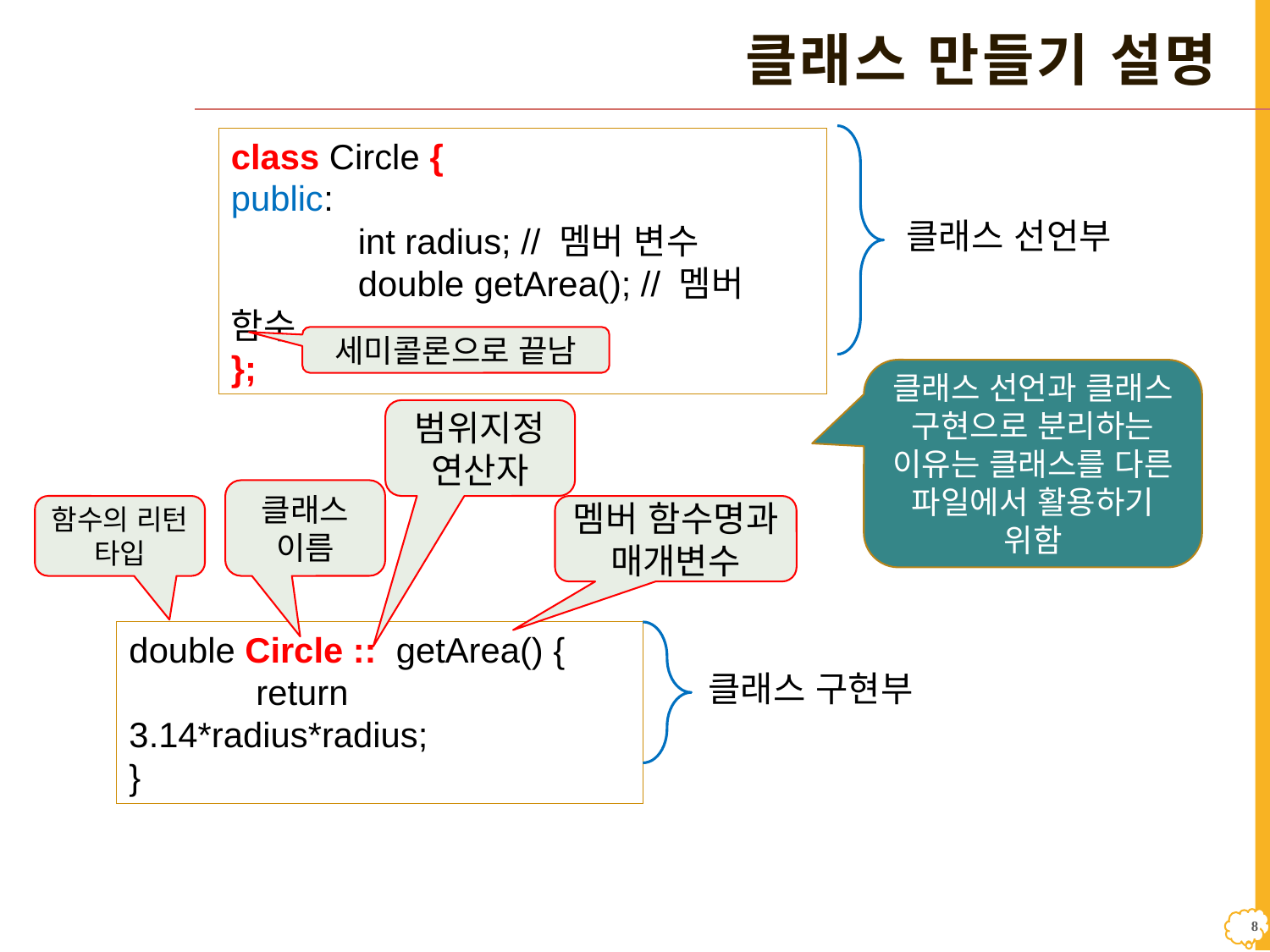

# 클래스 만들기 설명

class Circle {
public:
	int radius; // 멤버 변수
	double getArea(); // 멤버 함수
};
클래스 선언부
세미콜론으로 끝남
클래스 선언과 클래스 구현으로 분리하는 이유는 클래스를 다른 파일에서 활용하기 위함
범위지정연산자
클래스
이름
함수의 리턴 타입
멤버 함수명과 매개변수
double Circle ::  getArea() {
	return 3.14*radius*radius;
}

클래스 구현부
8